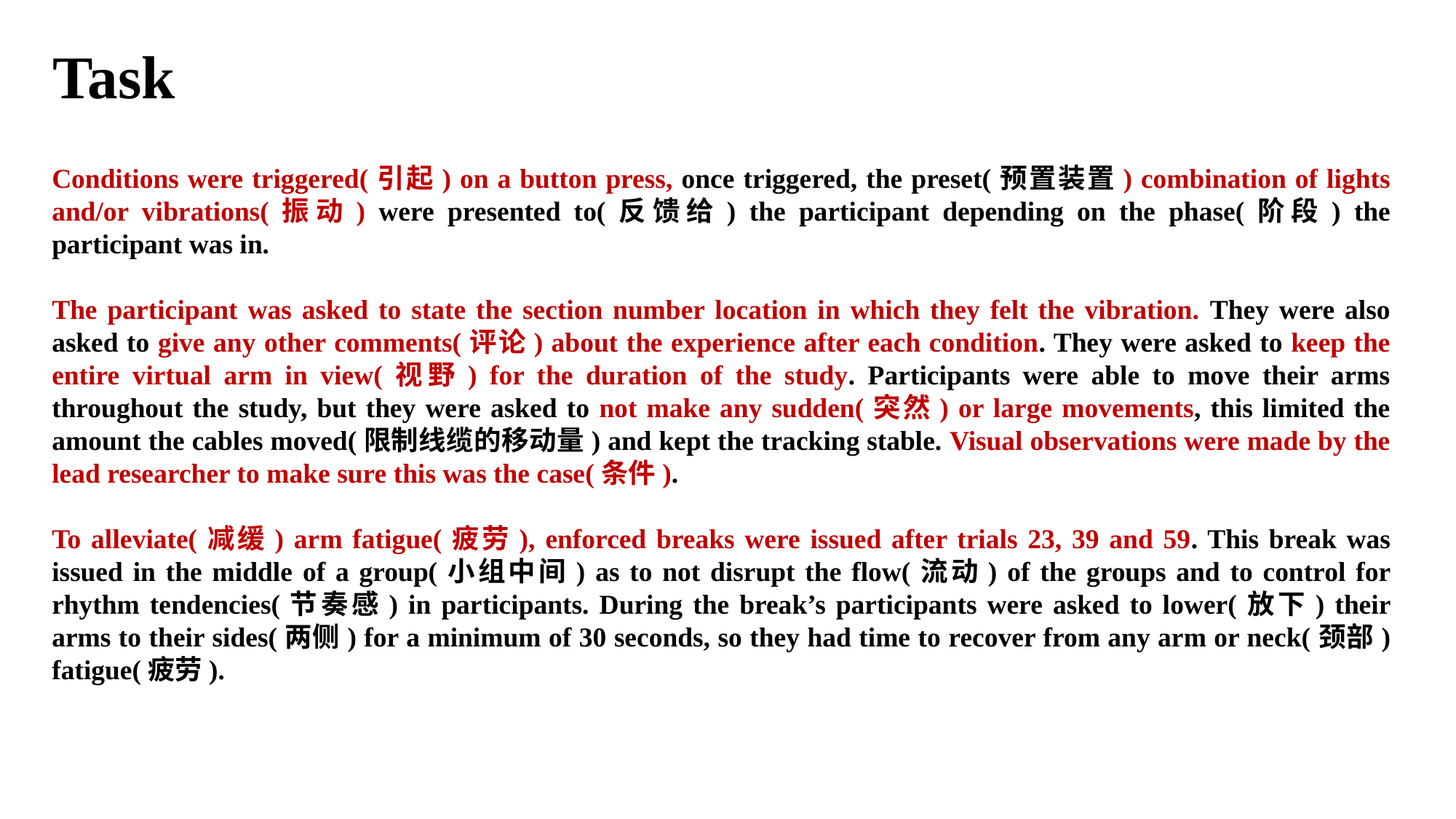

Task
Conditions were triggered(引起) on a button press, once triggered, the preset(预置装置) combination of lights and/or vibrations(振动) were presented to(反馈给) the participant depending on the phase(阶段) the participant was in.

The participant was asked to state the section number location in which they felt the vibration. They were also asked to give any other comments(评论) about the experience after each condition. They were asked to keep the entire virtual arm in view(视野) for the duration of the study. Participants were able to move their arms throughout the study, but they were asked to not make any sudden(突然) or large movements, this limited the amount the cables moved(限制线缆的移动量) and kept the tracking stable. Visual observations were made by the lead researcher to make sure this was the case(条件).

To alleviate(减缓) arm fatigue(疲劳), enforced breaks were issued after trials 23, 39 and 59. This break was issued in the middle of a group(小组中间) as to not disrupt the flow(流动) of the groups and to control for rhythm tendencies(节奏感) in participants. During the break’s participants were asked to lower(放下) their arms to their sides(两侧) for a minimum of 30 seconds, so they had time to recover from any arm or neck(颈部) fatigue(疲劳).